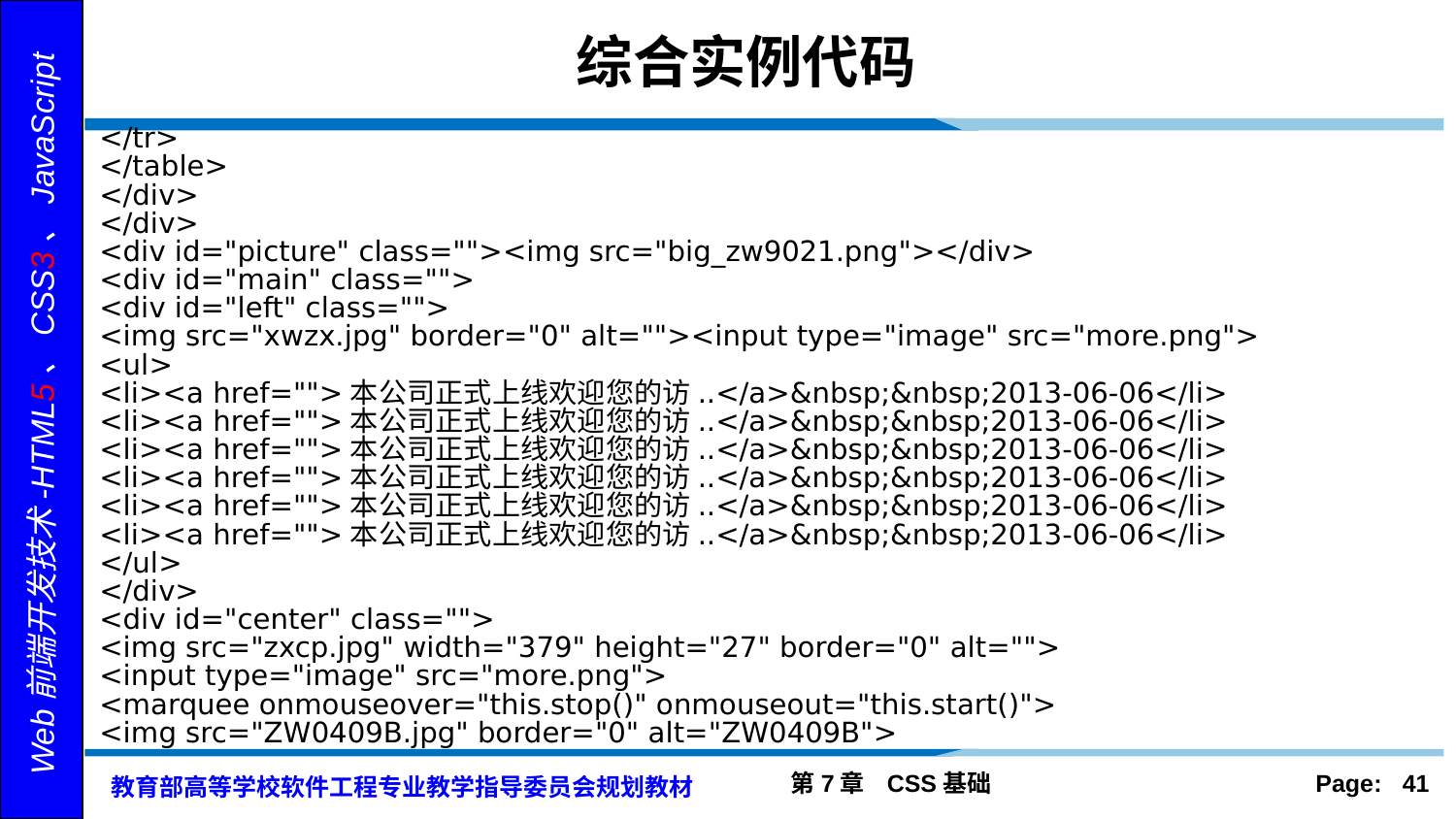

综合实例代码
</tr>
</table>
</div>
</div>
<div id="picture" class=""><img src="big_zw9021.png"></div>
<div id="main" class="">
<div id="left" class="">
<img src="xwzx.jpg" border="0" alt=""><input type="image" src="more.png">
<ul>
<li><a href="">本公司正式上线欢迎您的访..</a>&nbsp;&nbsp;2013-06-06</li>
<li><a href="">本公司正式上线欢迎您的访..</a>&nbsp;&nbsp;2013-06-06</li>
<li><a href="">本公司正式上线欢迎您的访..</a>&nbsp;&nbsp;2013-06-06</li>
<li><a href="">本公司正式上线欢迎您的访..</a>&nbsp;&nbsp;2013-06-06</li>
<li><a href="">本公司正式上线欢迎您的访..</a>&nbsp;&nbsp;2013-06-06</li>
<li><a href="">本公司正式上线欢迎您的访..</a>&nbsp;&nbsp;2013-06-06</li>
</ul>
</div>
<div id="center" class="">
<img src="zxcp.jpg" width="379" height="27" border="0" alt="">
<input type="image" src="more.png">
<marquee onmouseover="this.stop()" onmouseout="this.start()">
<img src="ZW0409B.jpg" border="0" alt="ZW0409B">